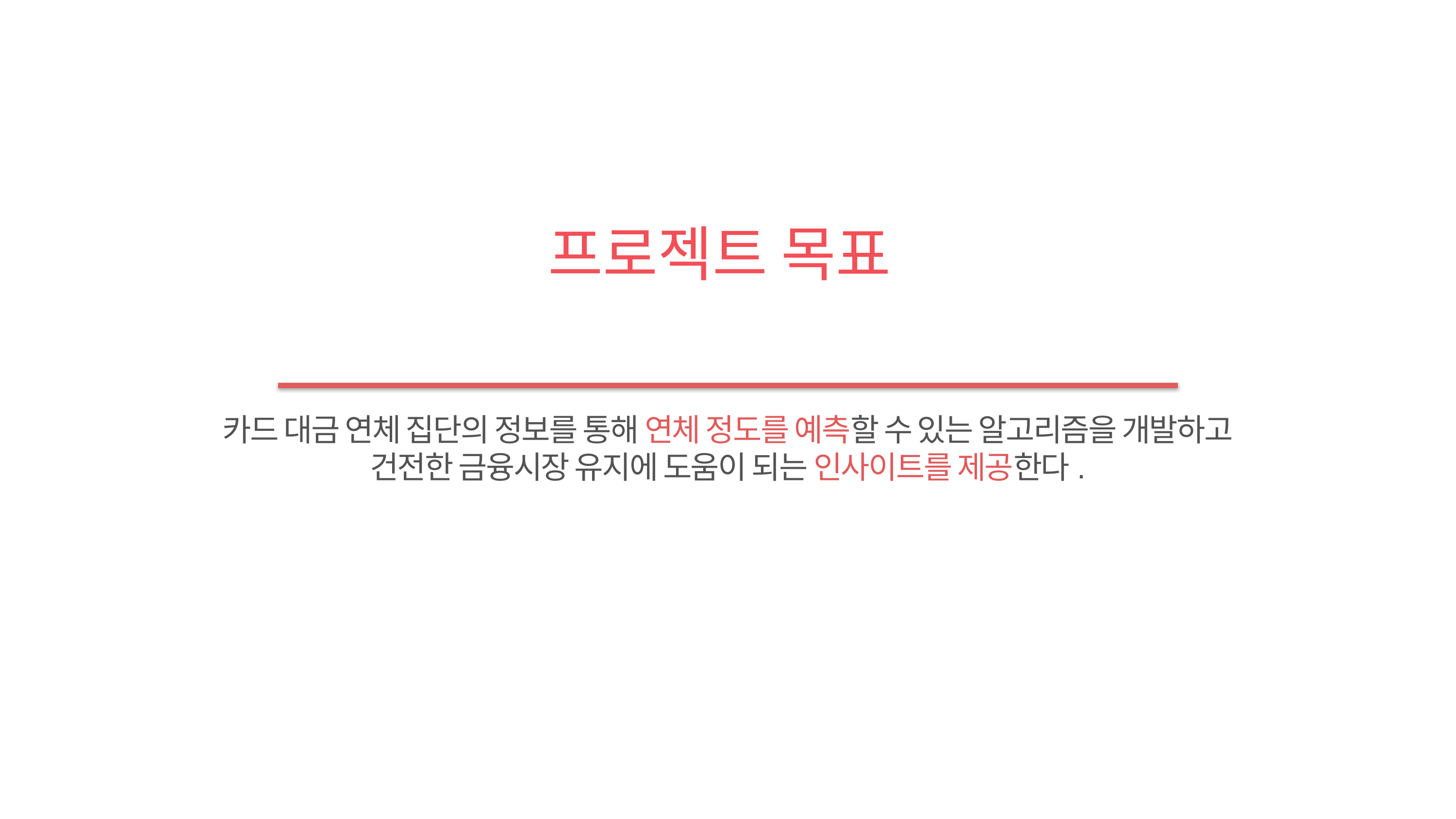

프로젝트 목표

카드 대금 연체 집단의 정보를 통해 연체 정도를 예측할 수 있는 알고리즘을 개발하고
건전한 금융시장 유지에 도움이 되는 인사이트를 제공한다.